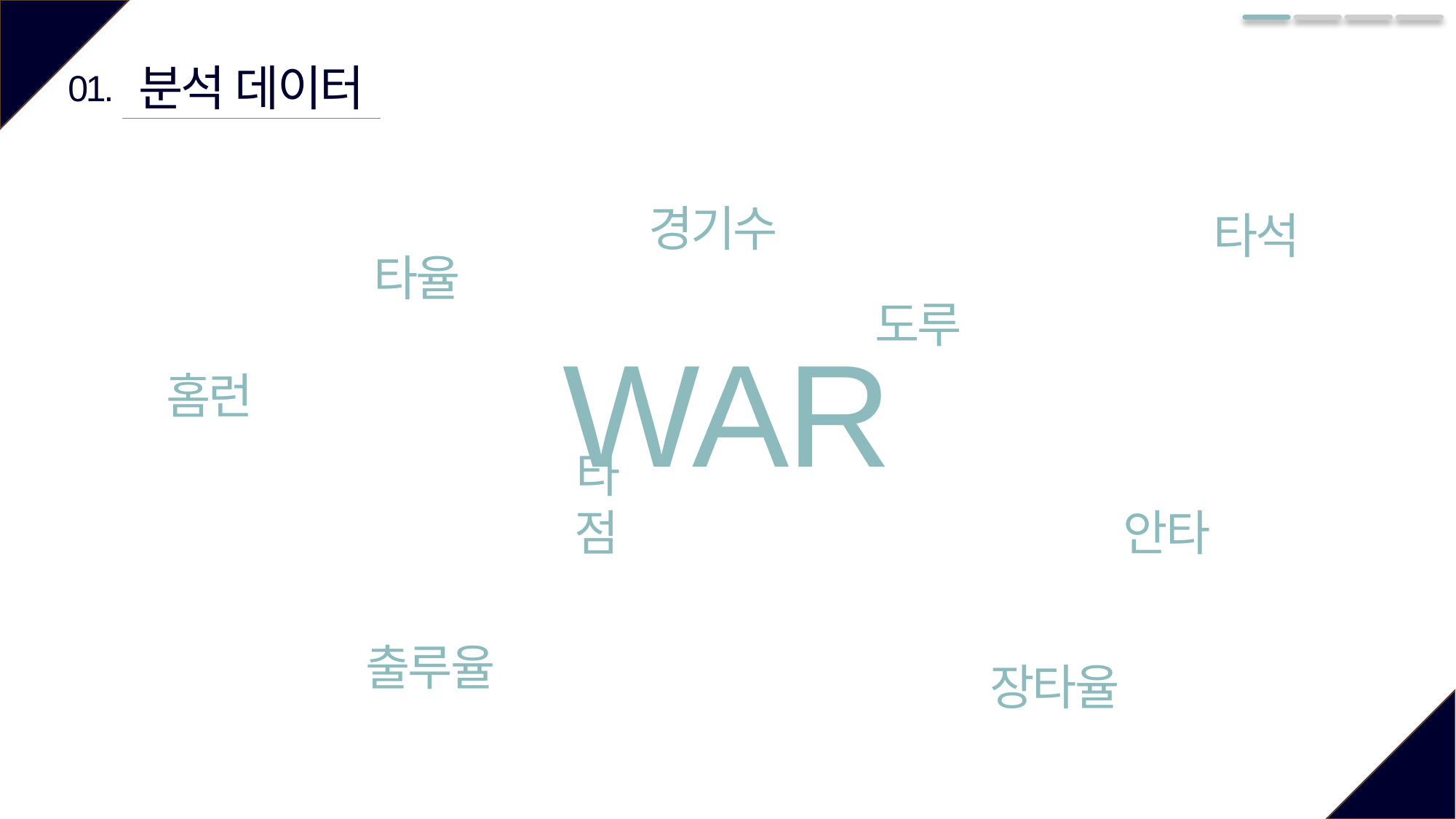

분석 데이터
01.
경기수
타석
타율
도루
WAR
홈런
타점
안타
출루율
장타율